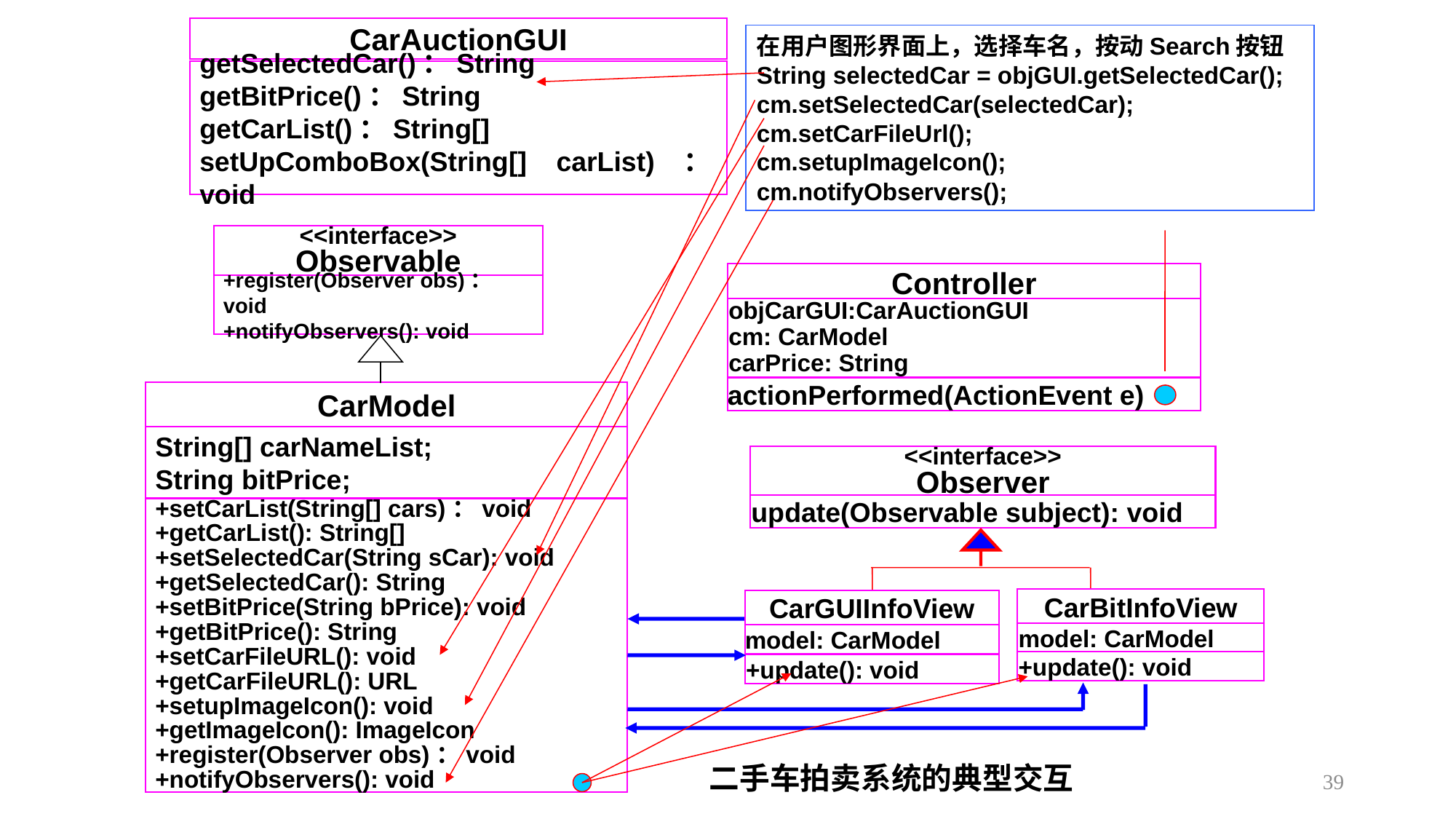

CarAuctionGUI
getSelectedCar()：String
getBitPrice()：String
getCarList()：String[]
setUpComboBox(String[] carList)：void
在用户图形界面上，选择车名，按动Search按钮
String selectedCar = objGUI.getSelectedCar();
cm.setSelectedCar(selectedCar);
cm.setCarFileUrl();
cm.setupImageIcon();
cm.notifyObservers();

<<interface>>
Observable
+register(Observer obs)：void
+notifyObservers(): void
Controller
objCarGUI:CarAuctionGUI
cm: CarModel
carPrice: String
actionPerformed(ActionEvent e)

CarModel
String[] carNameList;
String bitPrice;
<<interface>>
Observer
update(Observable subject): void
+setCarList(String[] cars)：void
+getCarList(): String[]
+setSelectedCar(String sCar): void
+getSelectedCar(): String
+setBitPrice(String bPrice): void
+getBitPrice(): String
+setCarFileURL(): void
+getCarFileURL(): URL
+setupImageIcon(): void
+getImageIcon(): ImageIcon
+register(Observer obs)：void
+notifyObservers(): void

CarBitInfoView
CarGUIInfoView

model: CarModel
model: CarModel
+update(): void
+update(): void

二手车拍卖系统的典型交互
39